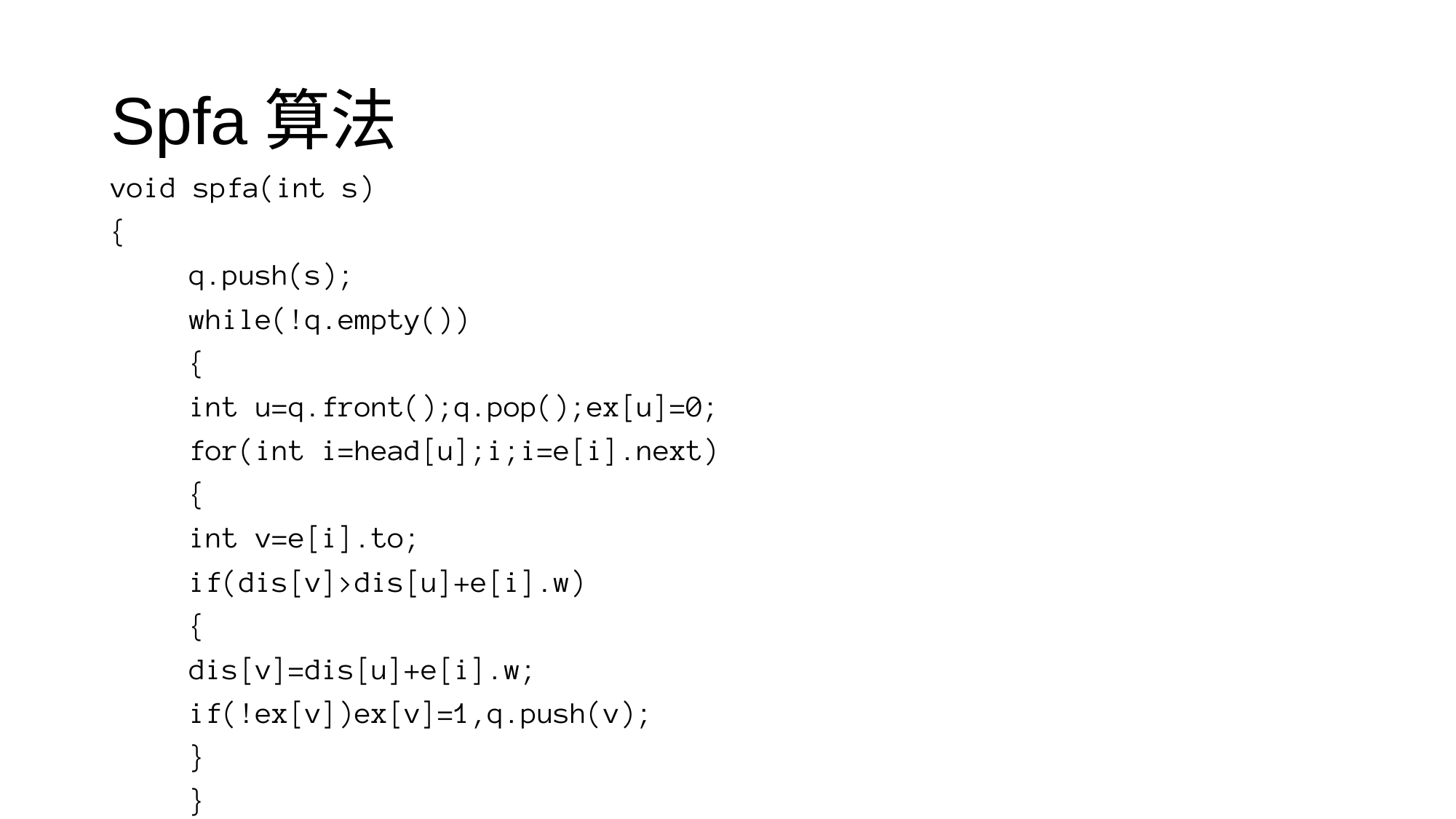

# Spfa算法
void spfa(int s)
{
	q.push(s);
	while(!q.empty())
	{
		int u=q.front();q.pop();ex[u]=0;
		for(int i=head[u];i;i=e[i].next)
		{
			int v=e[i].to;
			if(dis[v]>dis[u]+e[i].w)
			{
				dis[v]=dis[u]+e[i].w;
				if(!ex[v])ex[v]=1,q.push(v);
			}
		}
	}
}